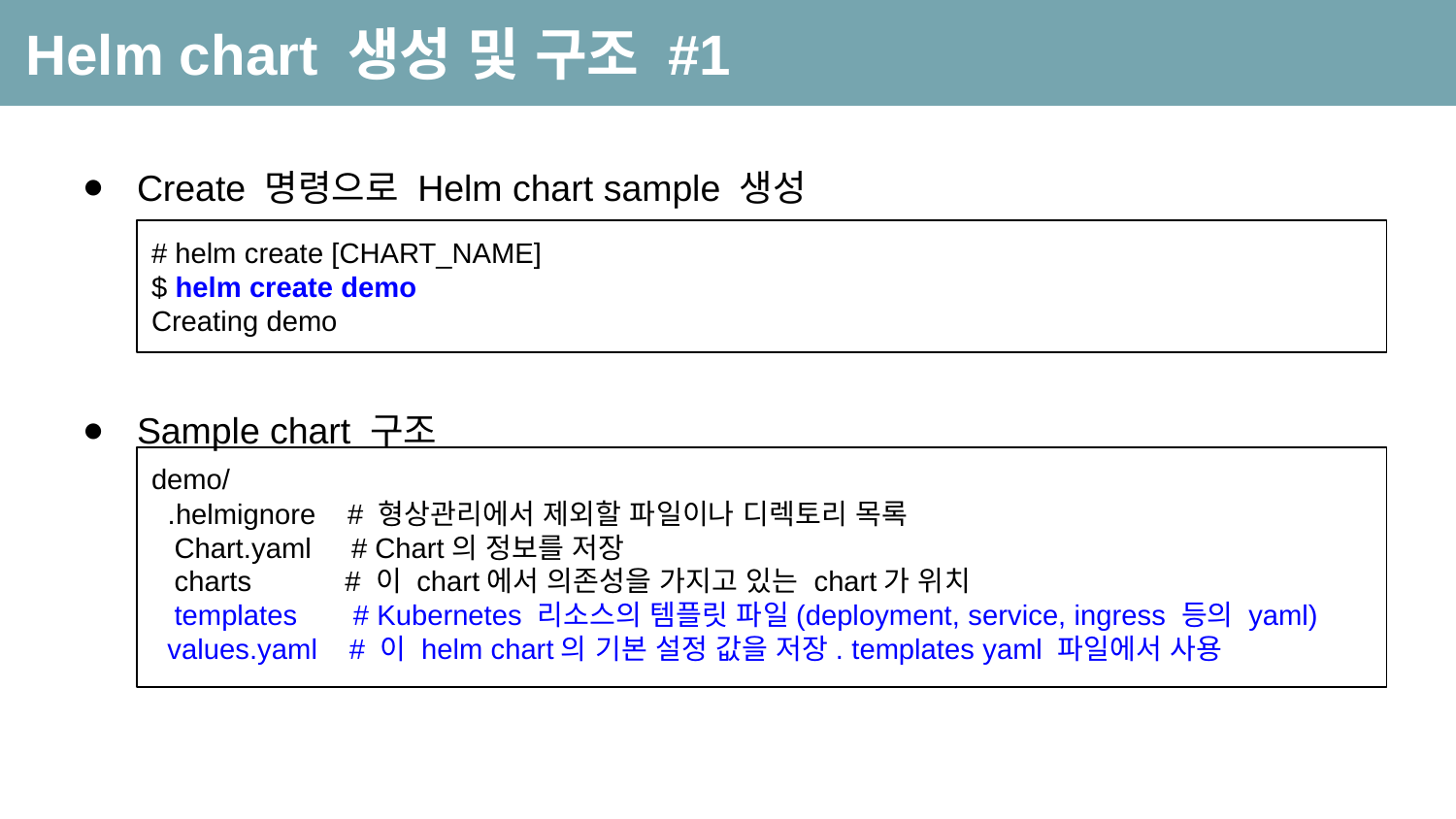

Helm chart 생성 및 구조 #1
Create 명령으로 Helm chart sample 생성
# helm create [CHART_NAME]
$ helm create demo
Creating demo

Sample chart 구조
demo/
  .helmignore    # 형상관리에서 제외할 파일이나 디렉토리 목록
  Chart.yaml     # Chart의 정보를 저장
  charts	      # 이 chart에서 의존성을 가지고 있는 chart가 위치
  templates       # Kubernetes 리소스의 템플릿 파일(deployment, service, ingress 등의 yaml)
  values.yaml    # 이 helm chart의 기본 설정 값을 저장. templates yaml 파일에서 사용